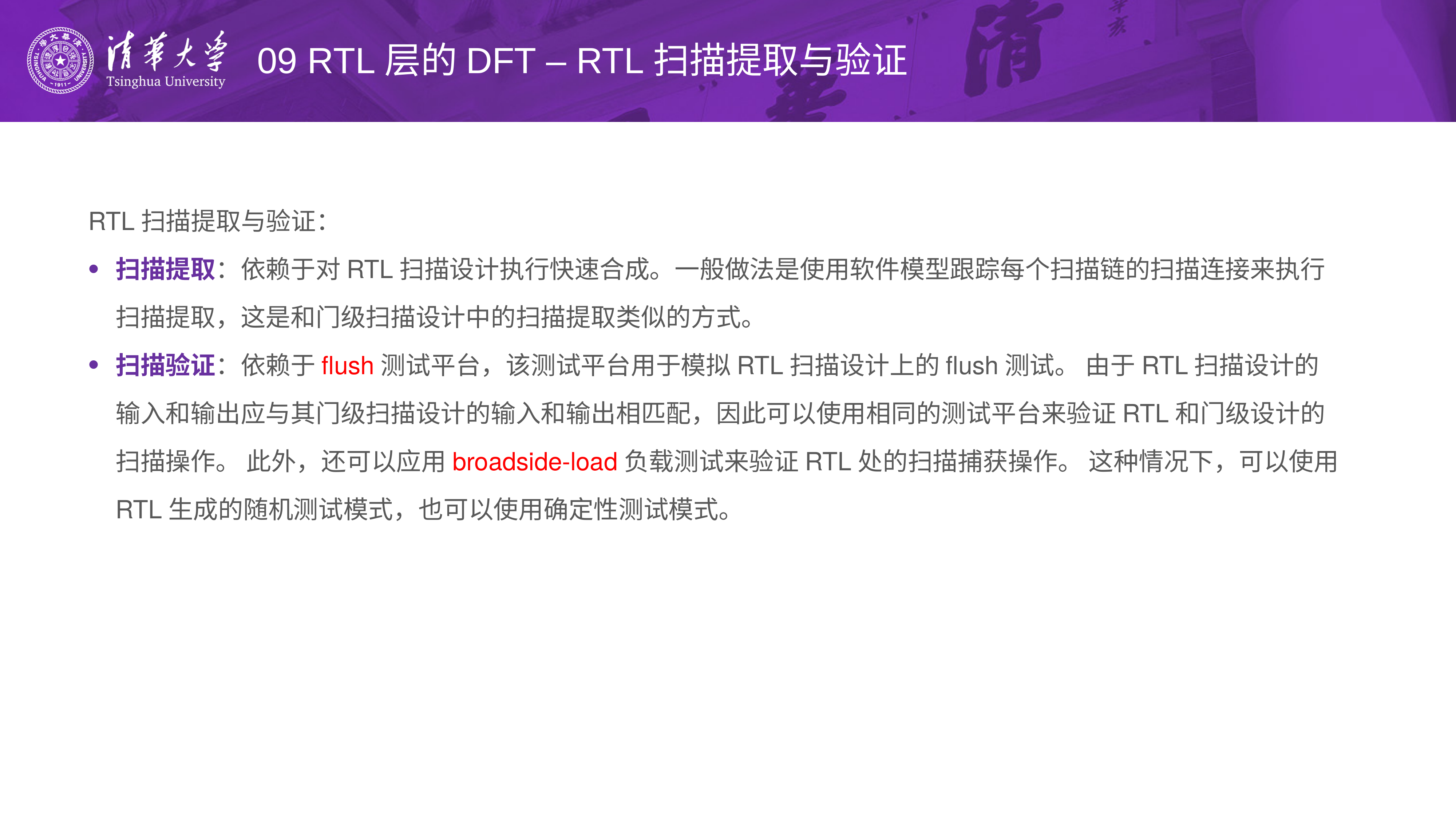

# 09 RTL层的DFT – RTL扫描提取与验证

RTL扫描提取与验证：
扫描提取：依赖于对RTL扫描设计执行快速合成。一般做法是使用软件模型跟踪每个扫描链的扫描连接来执行扫描提取，这是和门级扫描设计中的扫描提取类似的方式。
扫描验证：依赖于flush测试平台，该测试平台用于模拟RTL扫描设计上的flush测试。 由于RTL扫描设计的输入和输出应与其门级扫描设计的输入和输出相匹配，因此可以使用相同的测试平台来验证RTL和门级设计的扫描操作。 此外，还可以应用broadside-load负载测试来验证RTL处的扫描捕获操作。 这种情况下，可以使用RTL生成的随机测试模式，也可以使用确定性测试模式。